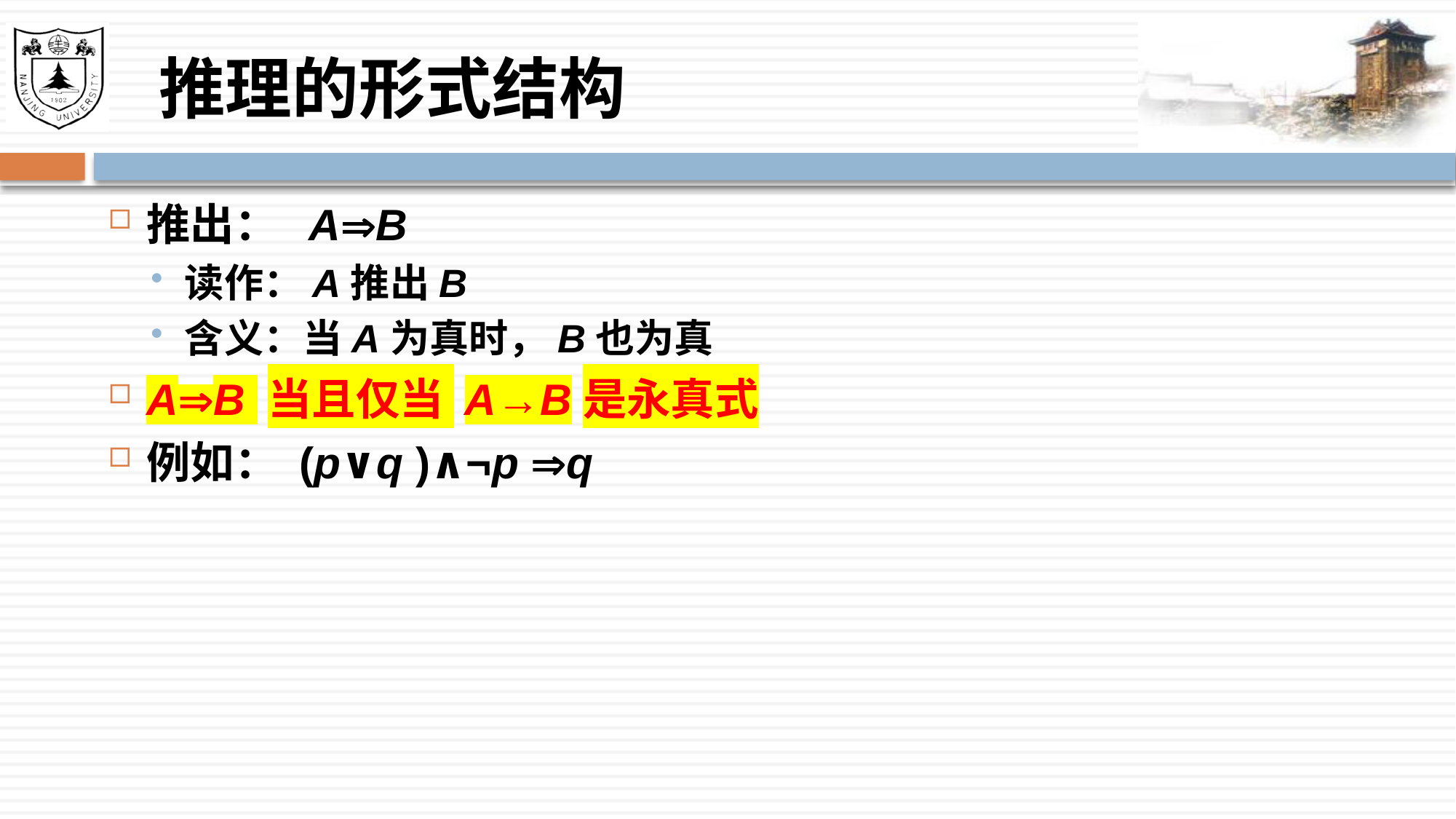

# 推理的形式结构
推出：  A⇒B
读作：A推出B
含义：当A为真时，B也为真
A⇒B 当且仅当 A→B是永真式
例如： (p∨q )∧¬p ⇒q